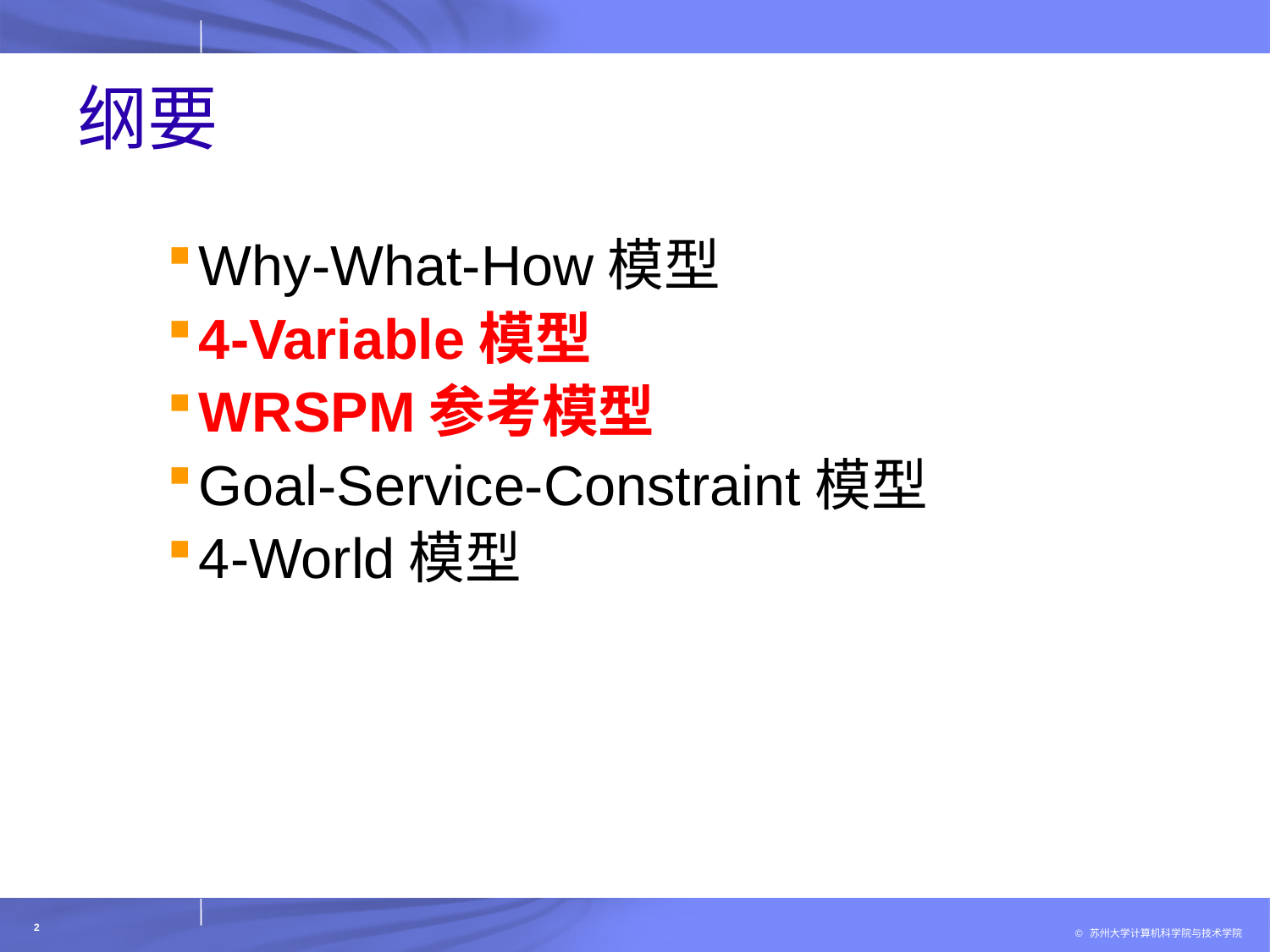

# 纲要
Why-What-How模型
4-Variable模型
WRSPM参考模型
Goal-Service-Constraint模型
4-World模型
2